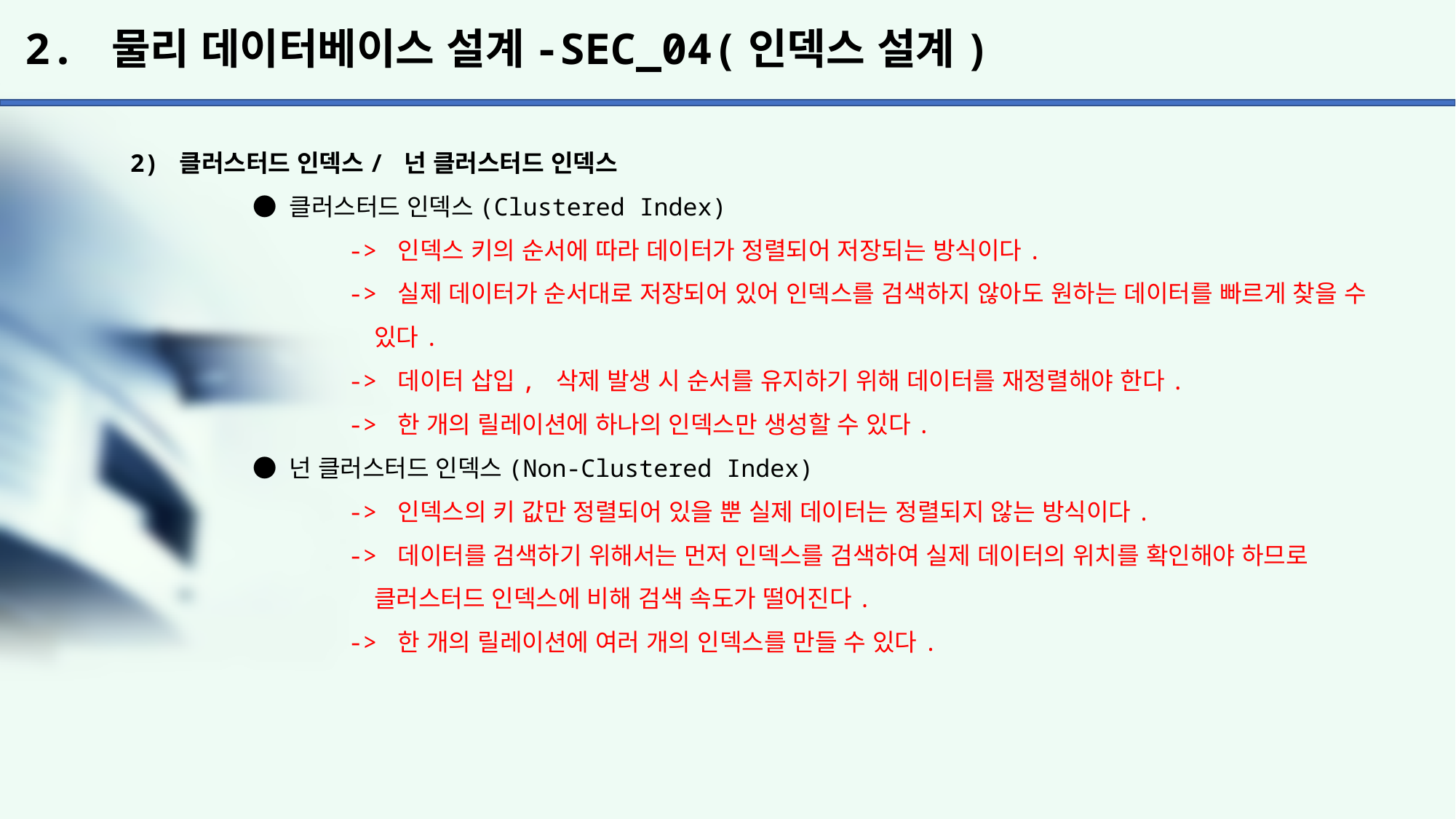

# 2. 물리 데이터베이스 설계-SEC_04(인덱스 설계)
2) 클러스터드 인덱스/ 넌 클러스터드 인덱스
	  ● 클러스터드 인덱스(Clustered Index)
		-> 인덱스 키의 순서에 따라 데이터가 정렬되어 저장되는 방식이다.
		-> 실제 데이터가 순서대로 저장되어 있어 인덱스를 검색하지 않아도 원하는 데이터를 빠르게 찾을 수
		   있다.
		-> 데이터 삽입, 삭제 발생 시 순서를 유지하기 위해 데이터를 재정렬해야 한다.
		-> 한 개의 릴레이션에 하나의 인덱스만 생성할 수 있다.
	  ● 넌 클러스터드 인덱스(Non-Clustered Index)
		-> 인덱스의 키 값만 정렬되어 있을 뿐 실제 데이터는 정렬되지 않는 방식이다.
		-> 데이터를 검색하기 위해서는 먼저 인덱스를 검색하여 실제 데이터의 위치를 확인해야 하므로
		   클러스터드 인덱스에 비해 검색 속도가 떨어진다.
		-> 한 개의 릴레이션에 여러 개의 인덱스를 만들 수 있다.